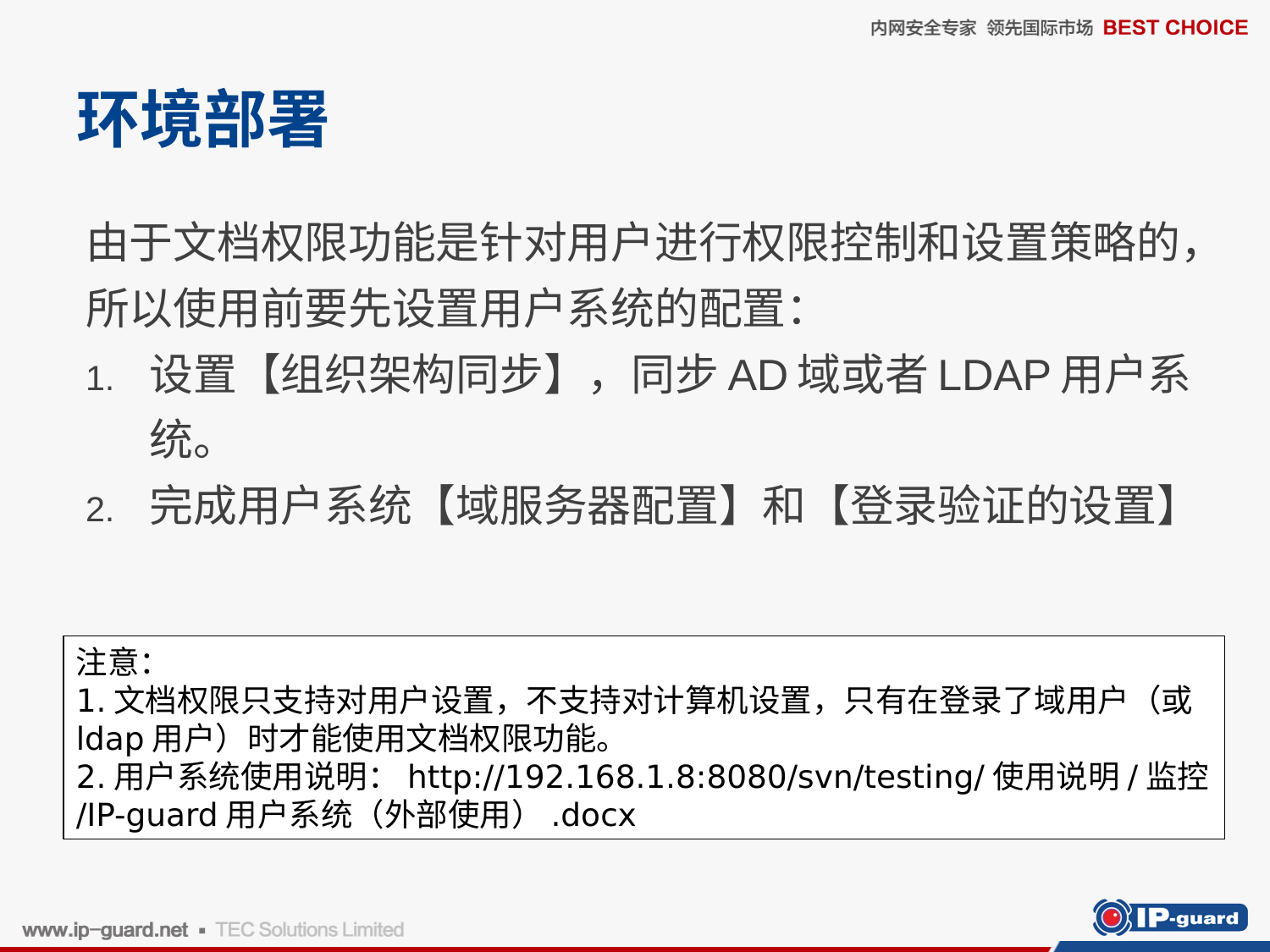

# 环境部署
由于文档权限功能是针对用户进行权限控制和设置策略的，所以使用前要先设置用户系统的配置：
设置【组织架构同步】，同步AD域或者LDAP用户系统。
完成用户系统【域服务器配置】和【登录验证的设置】

注意：
1.文档权限只支持对用户设置，不支持对计算机设置，只有在登录了域用户（或ldap用户）时才能使用文档权限功能。
2.用户系统使用说明：http://192.168.1.8:8080/svn/testing/使用说明/监控/IP-guard用户系统（外部使用）.docx